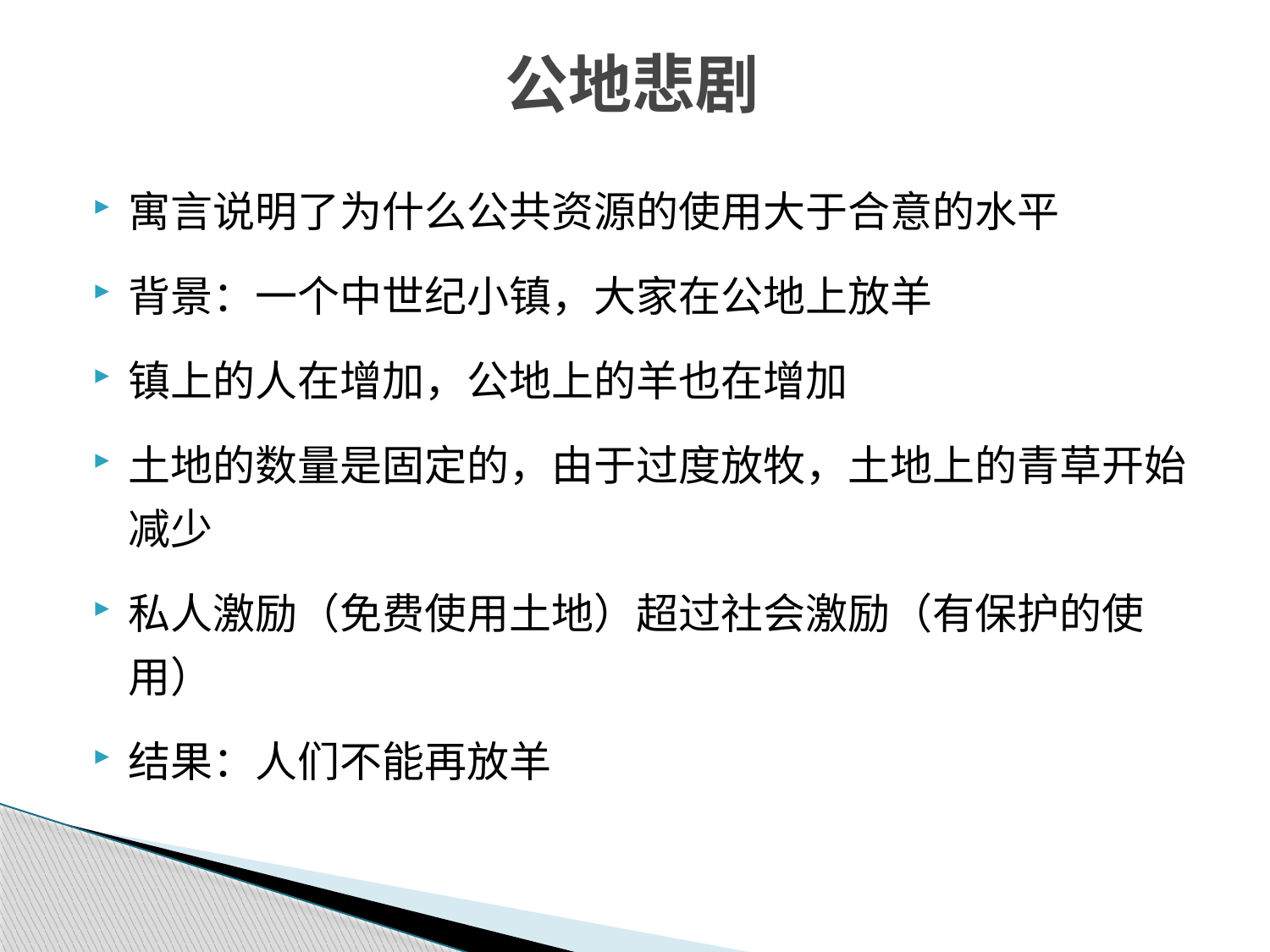

公地悲剧
寓言说明了为什么公共资源的使用大于合意的水平
背景：一个中世纪小镇，大家在公地上放羊
镇上的人在增加，公地上的羊也在增加
土地的数量是固定的，由于过度放牧，土地上的青草开始减少
私人激励（免费使用土地）超过社会激励（有保护的使用）
结果：人们不能再放羊